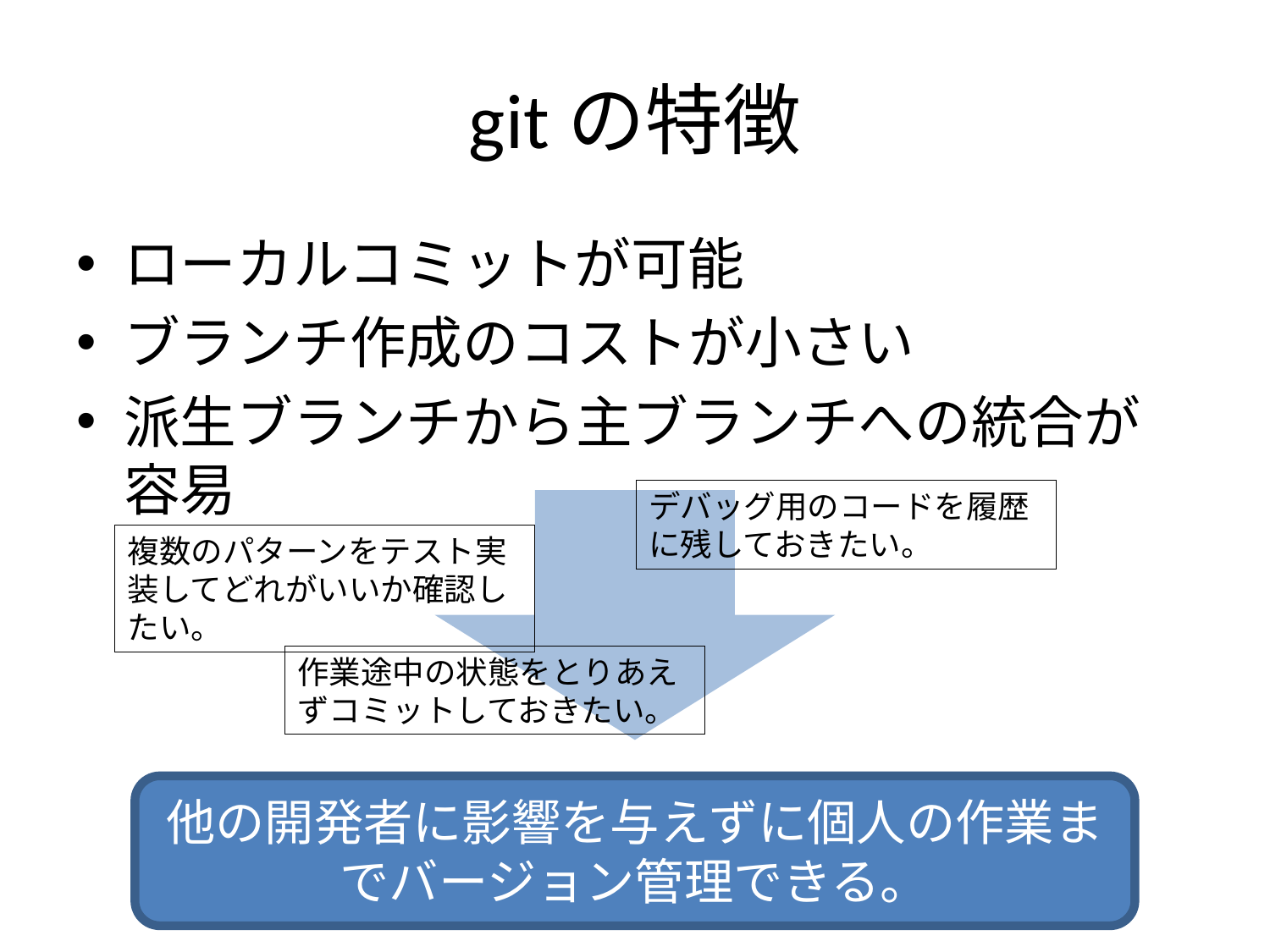

# gitの特徴
ローカルコミットが可能
ブランチ作成のコストが小さい
派生ブランチから主ブランチへの統合が容易
デバッグ用のコードを履歴に残しておきたい。

複数のパターンをテスト実装してどれがいいか確認したい。
作業途中の状態をとりあえずコミットしておきたい。
他の開発者に影響を与えずに個人の作業までバージョン管理できる。